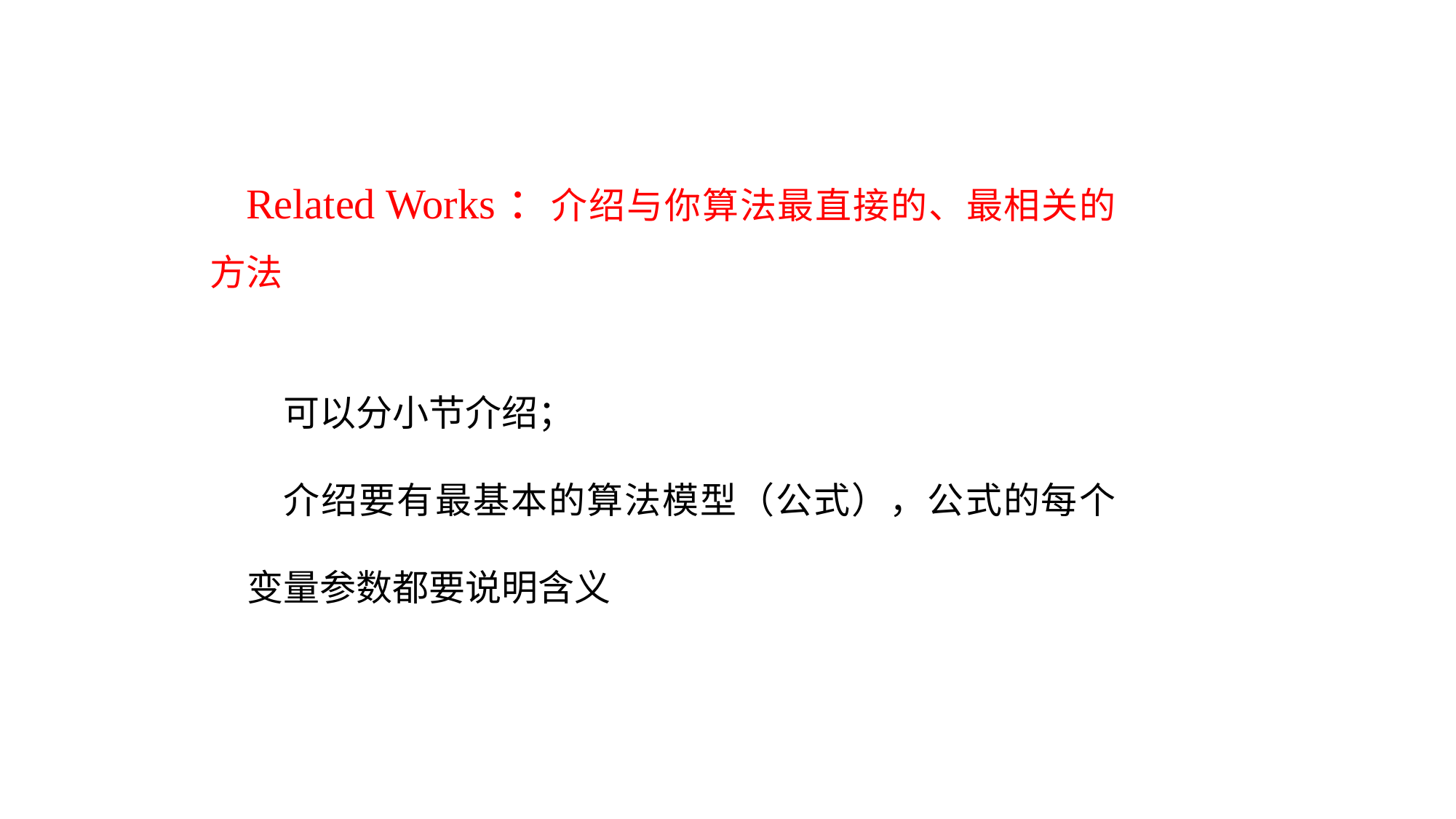

Related Works：介绍与你算法最直接的、最相关的方法

可以分小节介绍；
介绍要有最基本的算法模型（公式），公式的每个变量参数都要说明含义